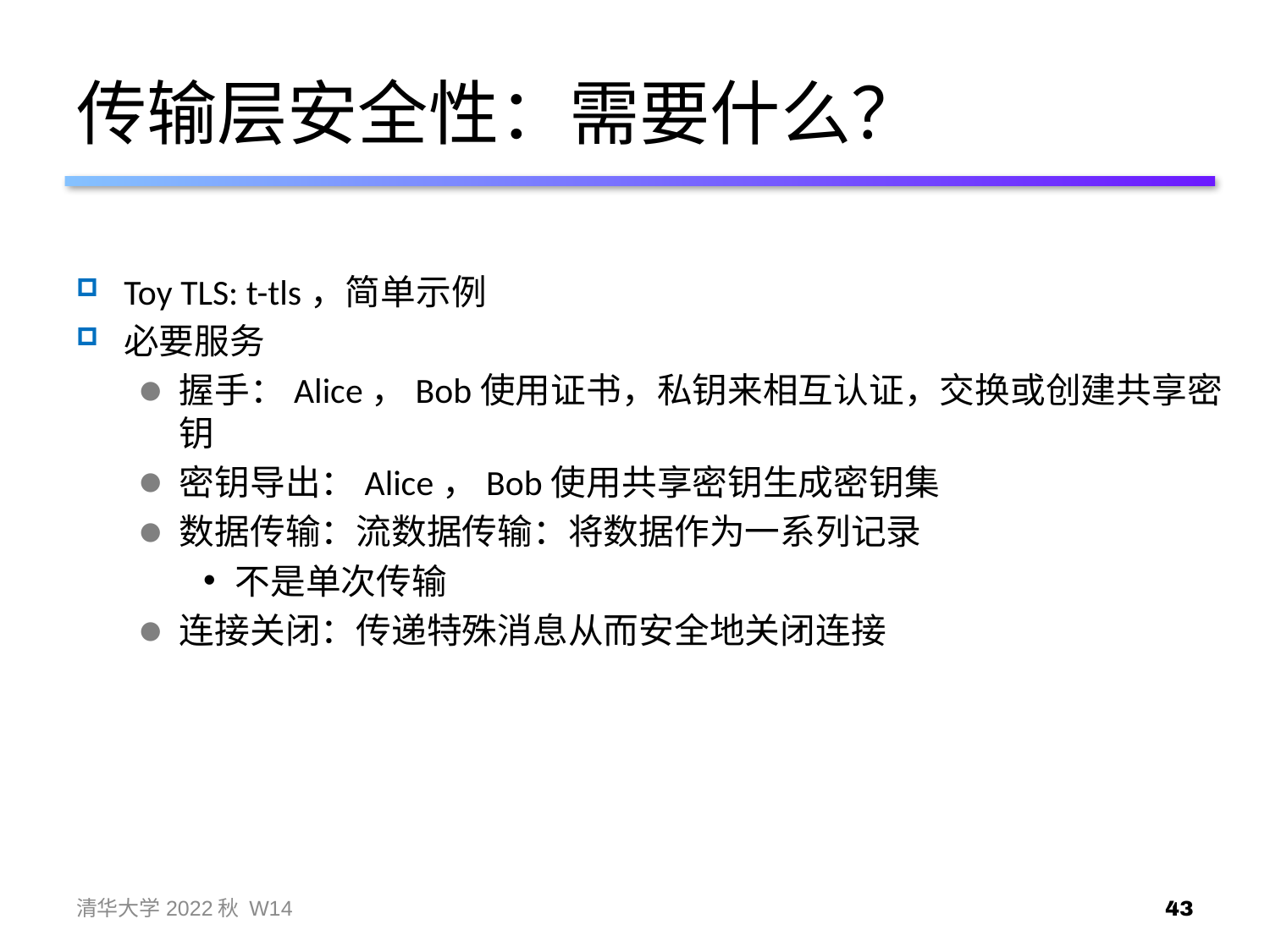

# 传输层安全性：需要什么？
Toy TLS: t-tls，简单示例
必要服务
握手：Alice，Bob使用证书，私钥来相互认证，交换或创建共享密钥
密钥导出：Alice，Bob使用共享密钥生成密钥集
数据传输：流数据传输：将数据作为一系列记录
不是单次传输
连接关闭：传递特殊消息从而安全地关闭连接
清华大学2022秋 W14
43